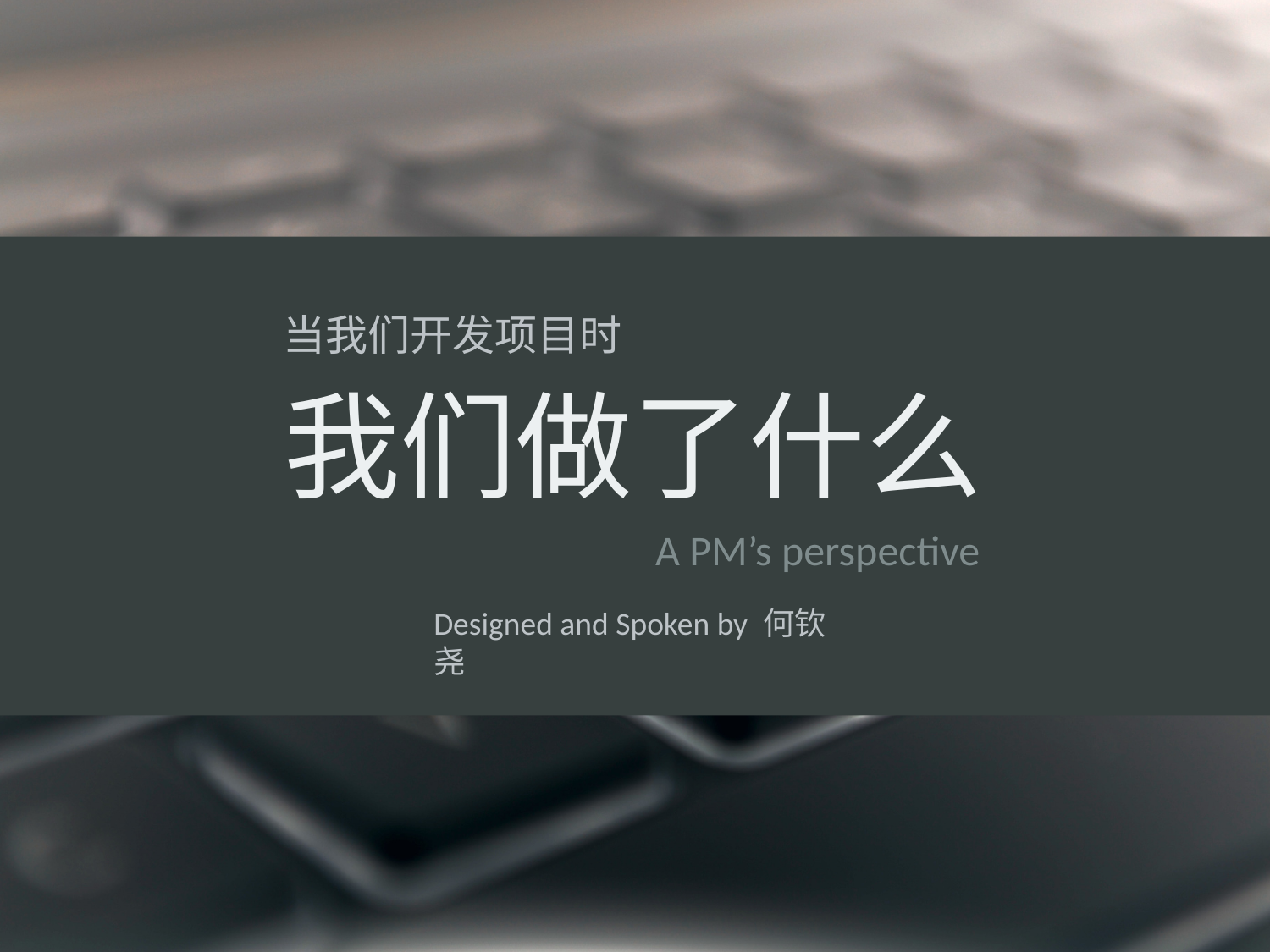

当我们开发项目时
我们做了什么
A PM’s perspective
Designed and Spoken by 何钦尧